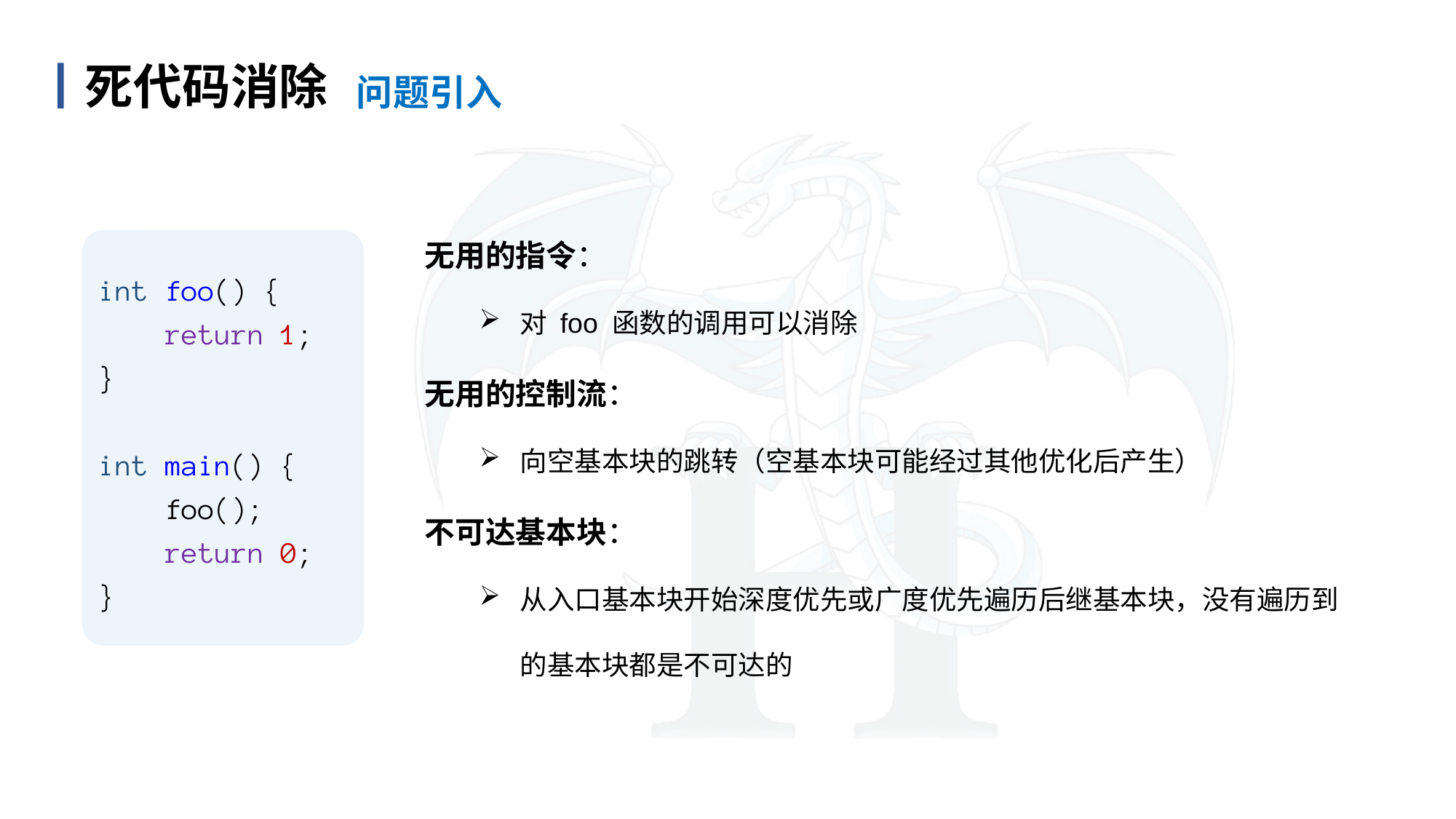

问题引入
丨死代码消除
目 录
content
无用的指令：
对 foo 函数的调用可以消除
无用的控制流：
向空基本块的跳转（空基本块可能经过其他优化后产生）
不可达基本块：
从入口基本块开始深度优先或广度优先遍历后继基本块，没有遍历到的基本块都是不可达的
int foo() {
    return 1;
}

int main() {
    foo();
    return 0;
}